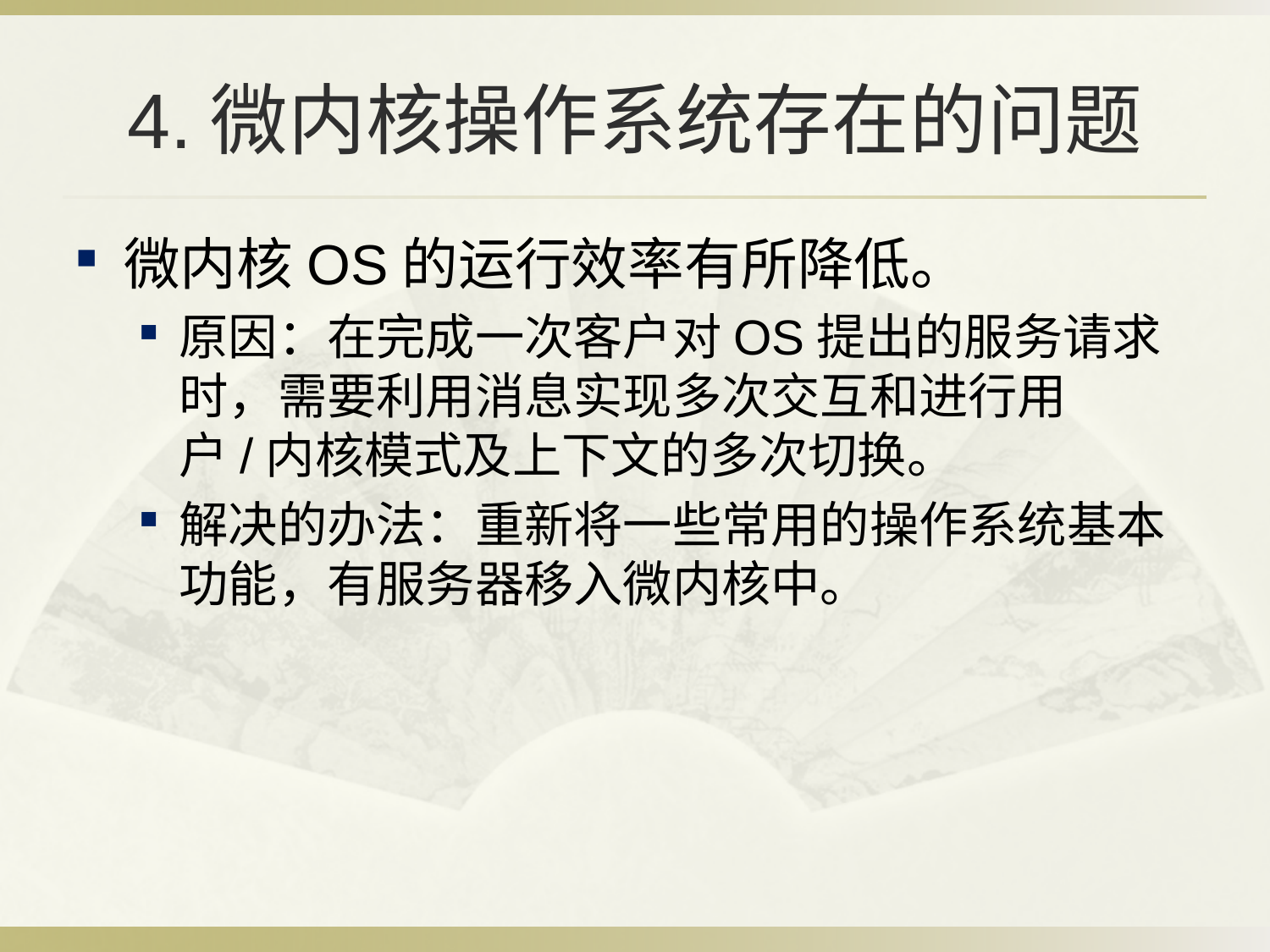

# 4.微内核操作系统存在的问题
微内核OS的运行效率有所降低。
原因：在完成一次客户对OS提出的服务请求时，需要利用消息实现多次交互和进行用户/内核模式及上下文的多次切换。
解决的办法：重新将一些常用的操作系统基本功能，有服务器移入微内核中。

62